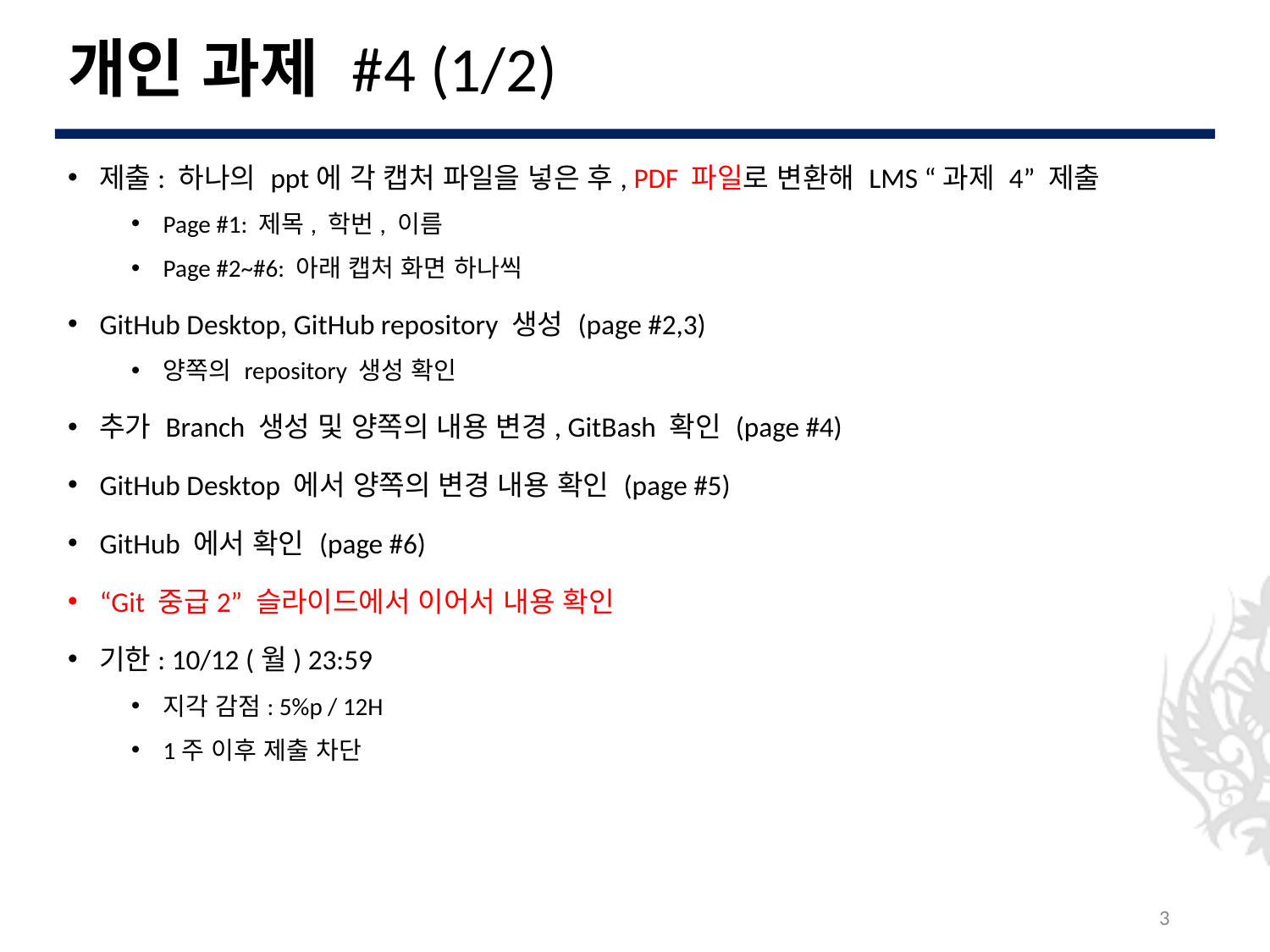

# 개인 과제 #4 (1/2)
제출: 하나의 ppt에 각 캡처 파일을 넣은 후, PDF 파일로 변환해 LMS “과제 4” 제출
Page #1: 제목, 학번, 이름
Page #2~#6: 아래 캡처 화면 하나씩
GitHub Desktop, GitHub repository 생성 (page #2,3)
양쪽의 repository 생성 확인
추가 Branch 생성 및 양쪽의 내용 변경, GitBash 확인 (page #4)
GitHub Desktop 에서 양쪽의 변경 내용 확인 (page #5)
GitHub 에서 확인 (page #6)
“Git 중급2” 슬라이드에서 이어서 내용 확인
기한: 10/12 (월) 23:59
지각 감점: 5%p / 12H
1주 이후 제출 차단

3